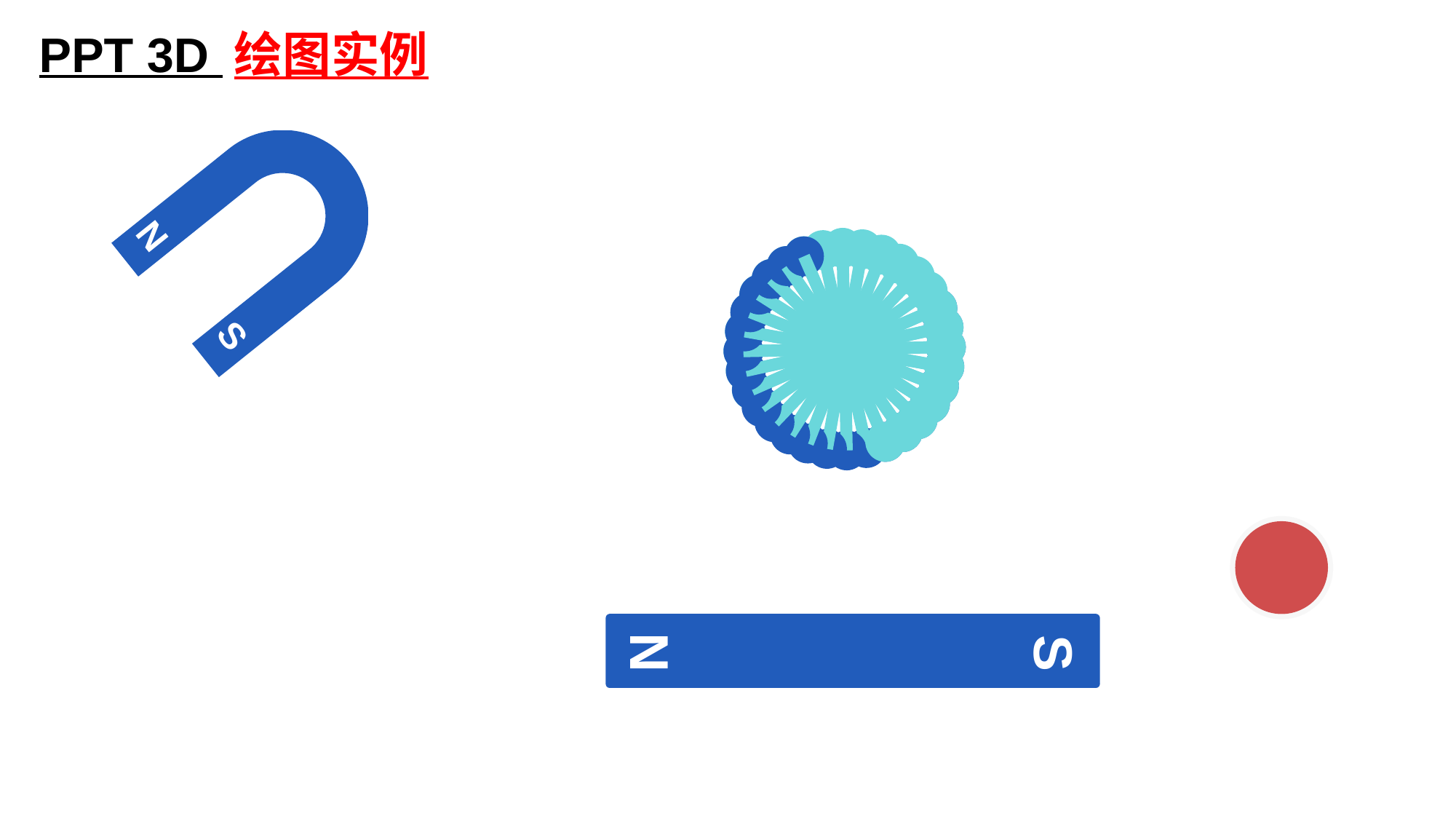

PPT 3D 绘图实例

N
S

N
S